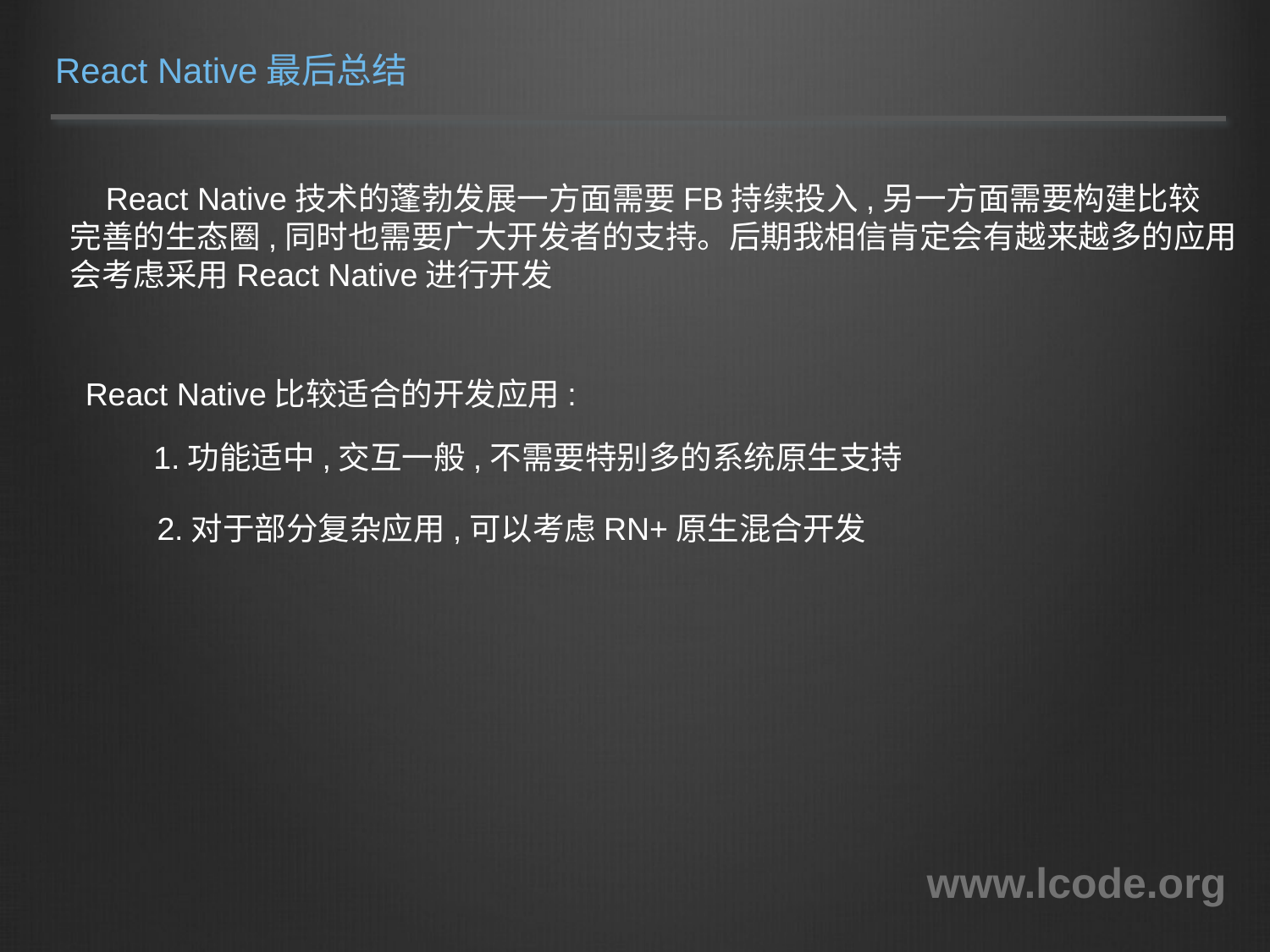

React Native最后总结
    React Native技术的蓬勃发展一方面需要FB持续投入,另一方面需要构建比较
完善的生态圈,同时也需要广大开发者的支持。后期我相信肯定会有越来越多的应用
会考虑采用React Native进行开发
React Native比较适合的开发应用:
1.功能适中,交互一般,不需要特别多的系统原生支持
2.对于部分复杂应用,可以考虑RN+原生混合开发